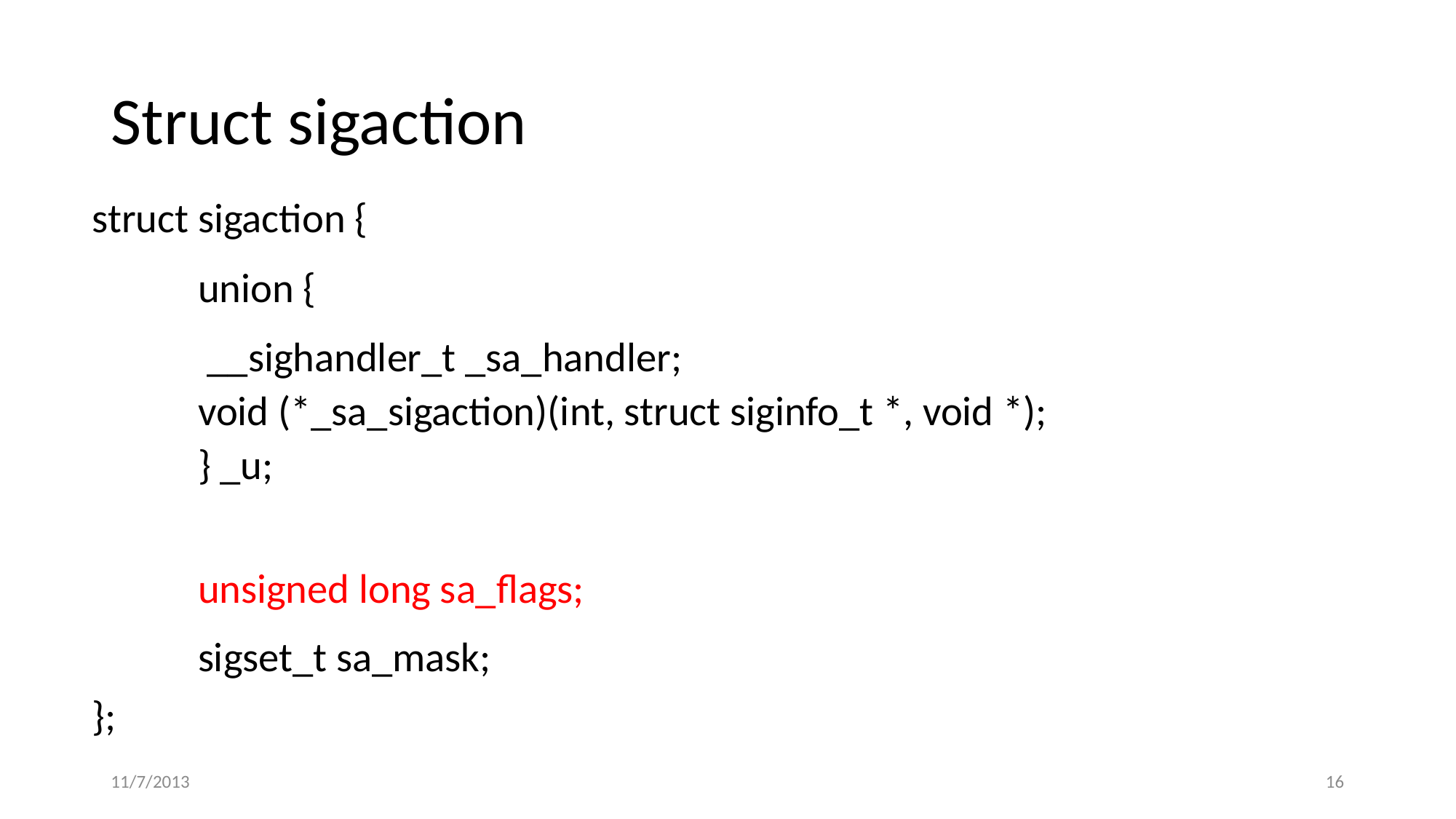

# Struct sigaction
struct sigaction {
	union {
		 __sighandler_t _sa_handler;
 		void (*_sa_sigaction)(int, struct siginfo_t *, void *);
	} _u;
	unsigned long sa_flags; 例
	sigset_t sa_mask;
};

11/7/2013
16